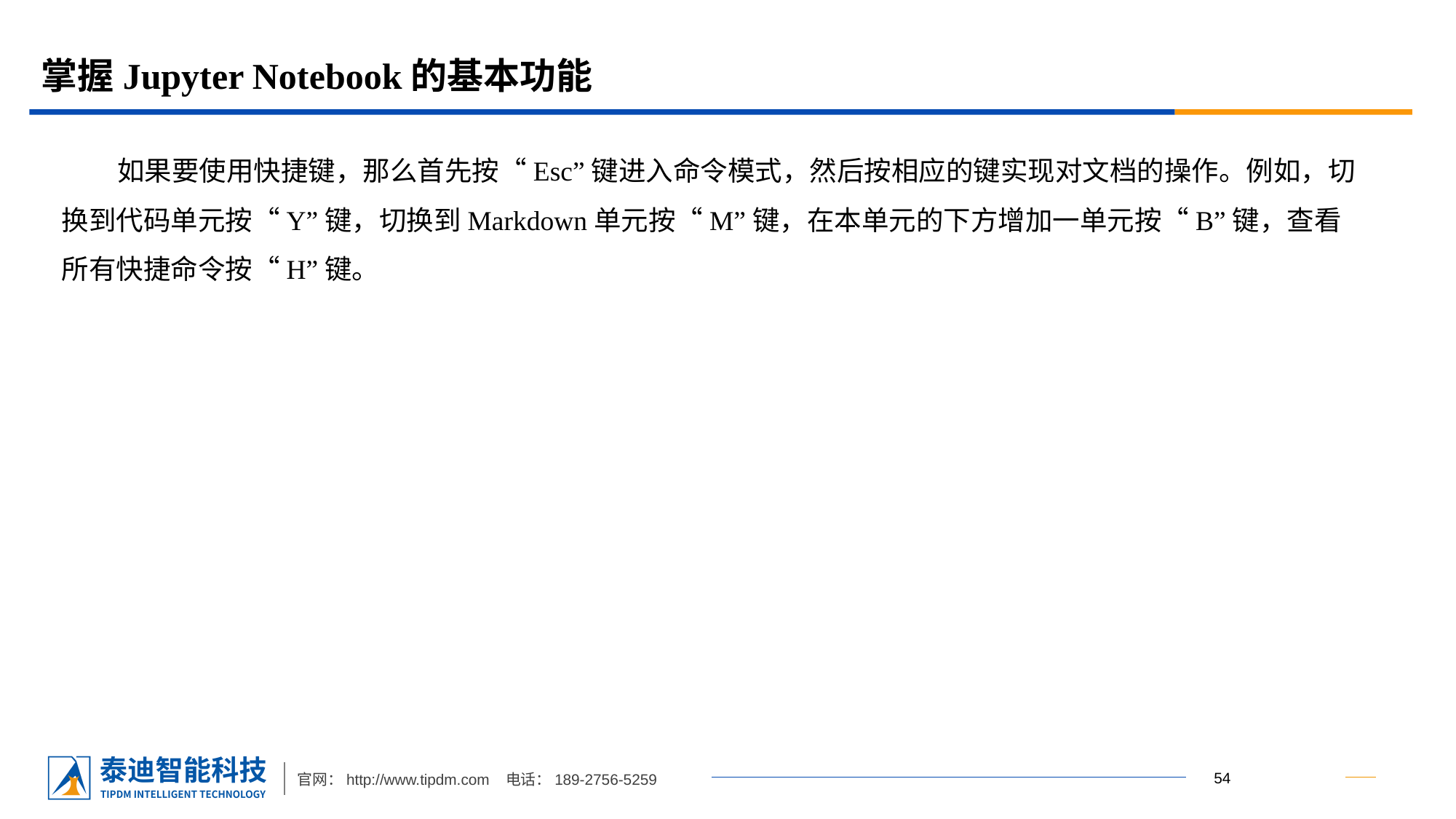

# 掌握Jupyter Notebook的基本功能
        如果要使用快捷键，那么首先按“Esc”键进入命令模式，然后按相应的键实现对文档的操作。例如，切换到代码单元按“Y”键，切换到Markdown单元按“M”键，在本单元的下方增加一单元按“B”键，查看所有快捷命令按“H”键。